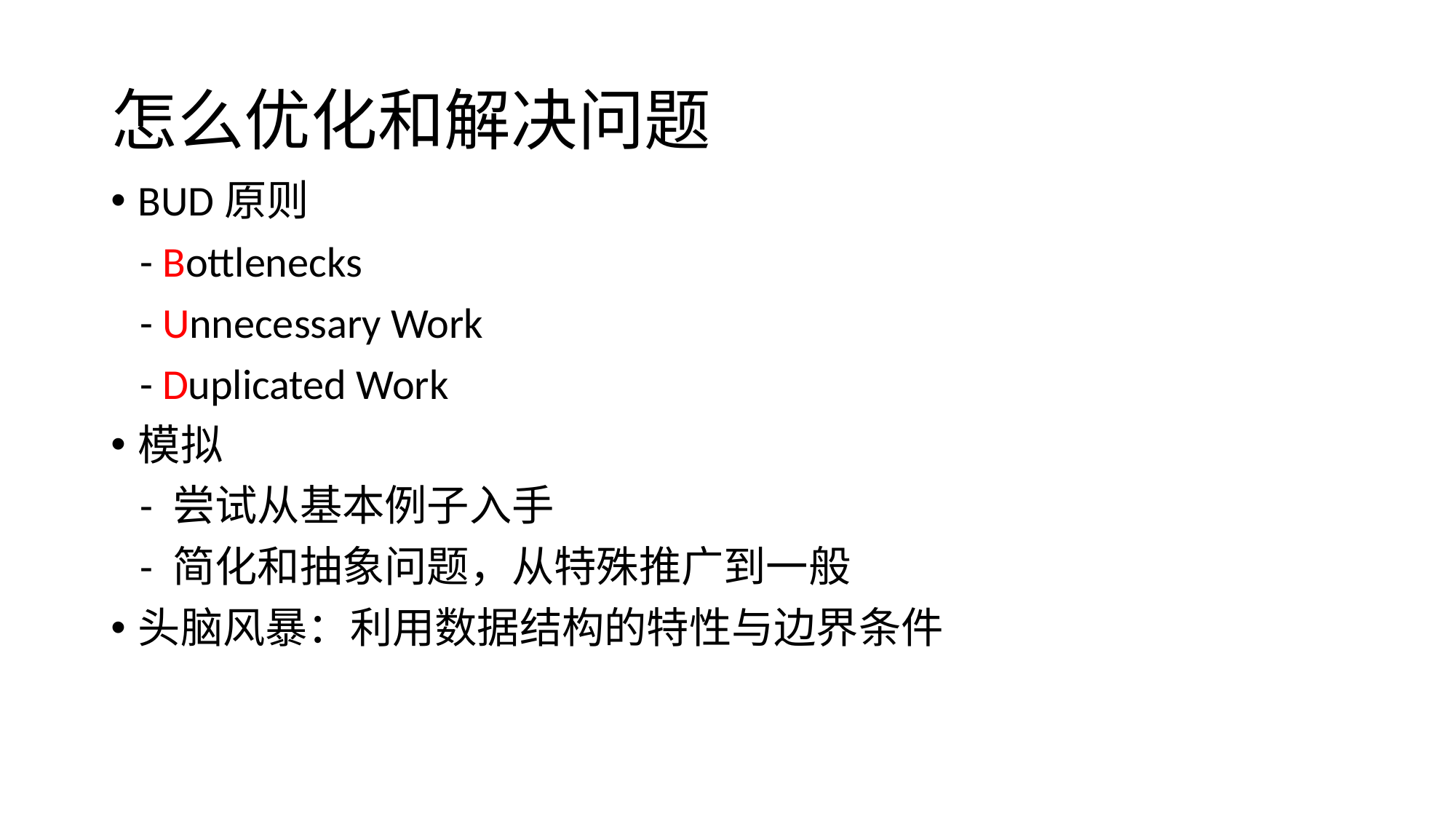

# 怎么优化和解决问题
BUD原则
   - Bottlenecks
   - Unnecessary Work
   - Duplicated Work
模拟
   - 尝试从基本例子入手
   - 简化和抽象问题，从特殊推广到一般
头脑风暴：利用数据结构的特性与边界条件